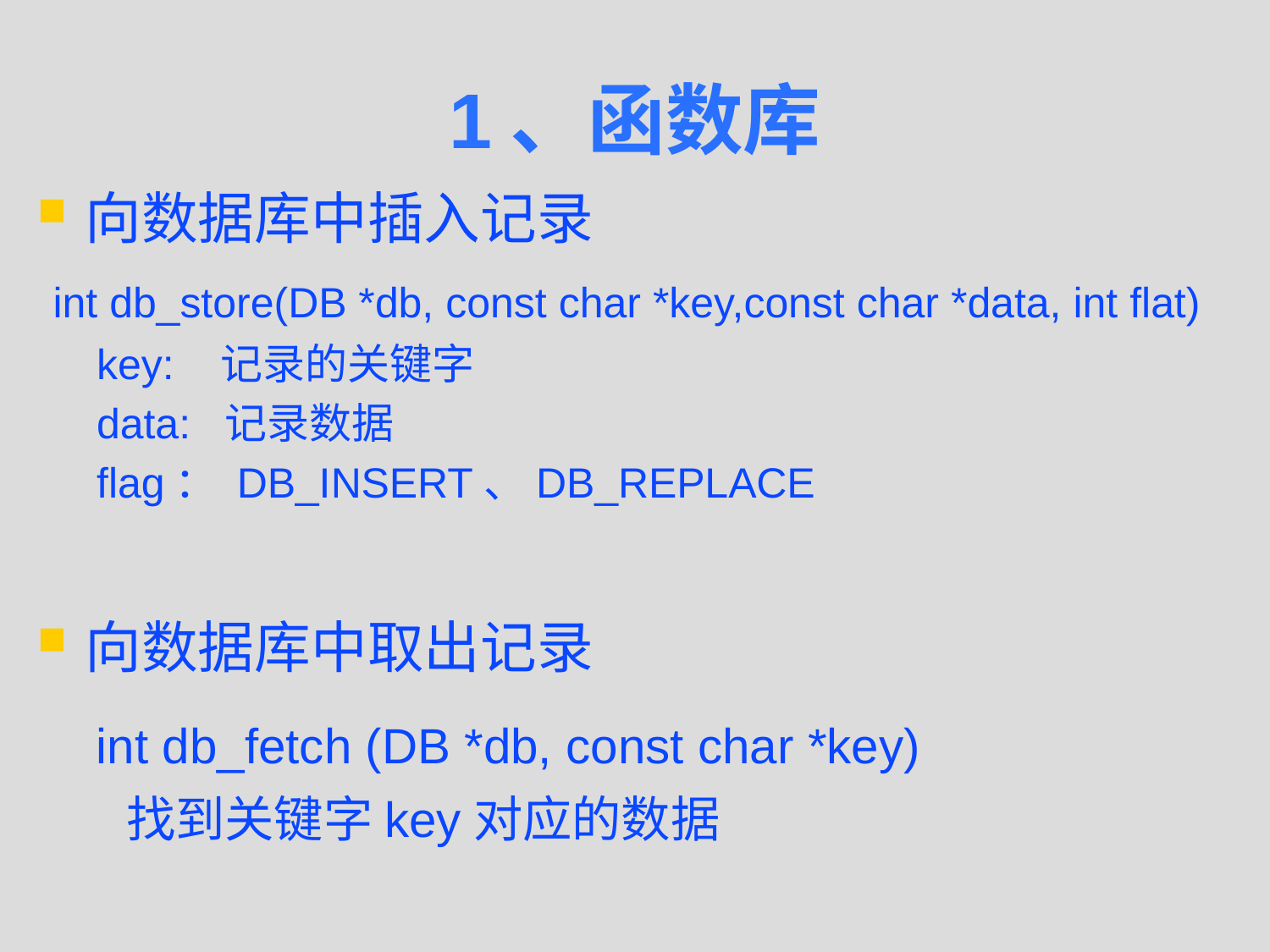

# 1、函数库
向数据库中插入记录
 int db_store(DB *db, const char *key,const char *data, int flat)
     key:   记录的关键字
     data:  记录数据
     flag： DB_INSERT、DB_REPLACE
向数据库中取出记录
   int db_fetch (DB *db, const char *key)
       找到关键字key对应的数据